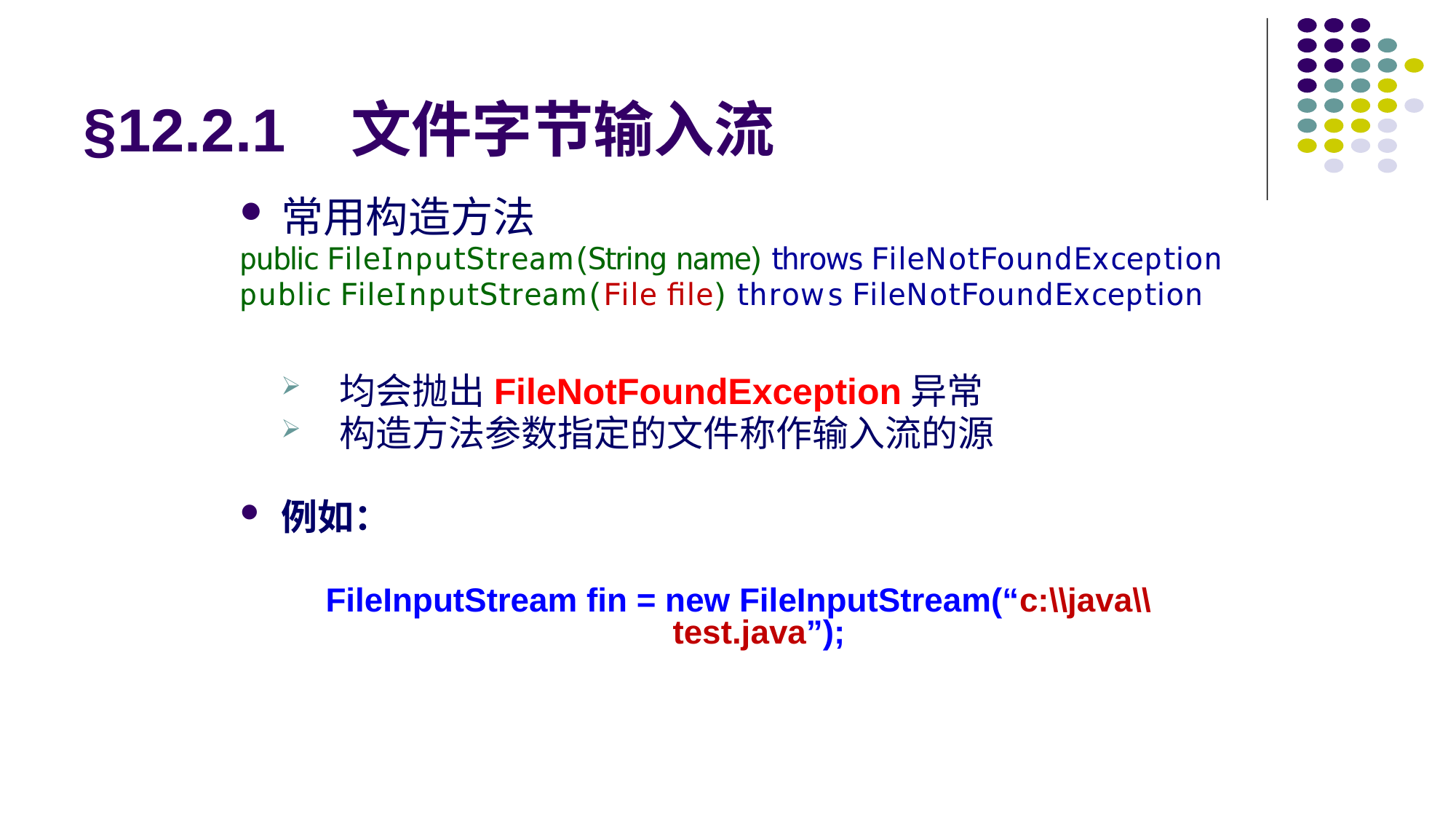

# §12.2.1   文件字节输入流
常用构造方法
public FileInputStream(String name) throws FileNotFoundException
public FileInputStream(File file) throws FileNotFoundException

 均会抛出FileNotFoundException异常
 构造方法参数指定的文件称作输入流的源

例如：

FileInputStream fin = new FileInputStream(“c:\\java\\test.java”);
43